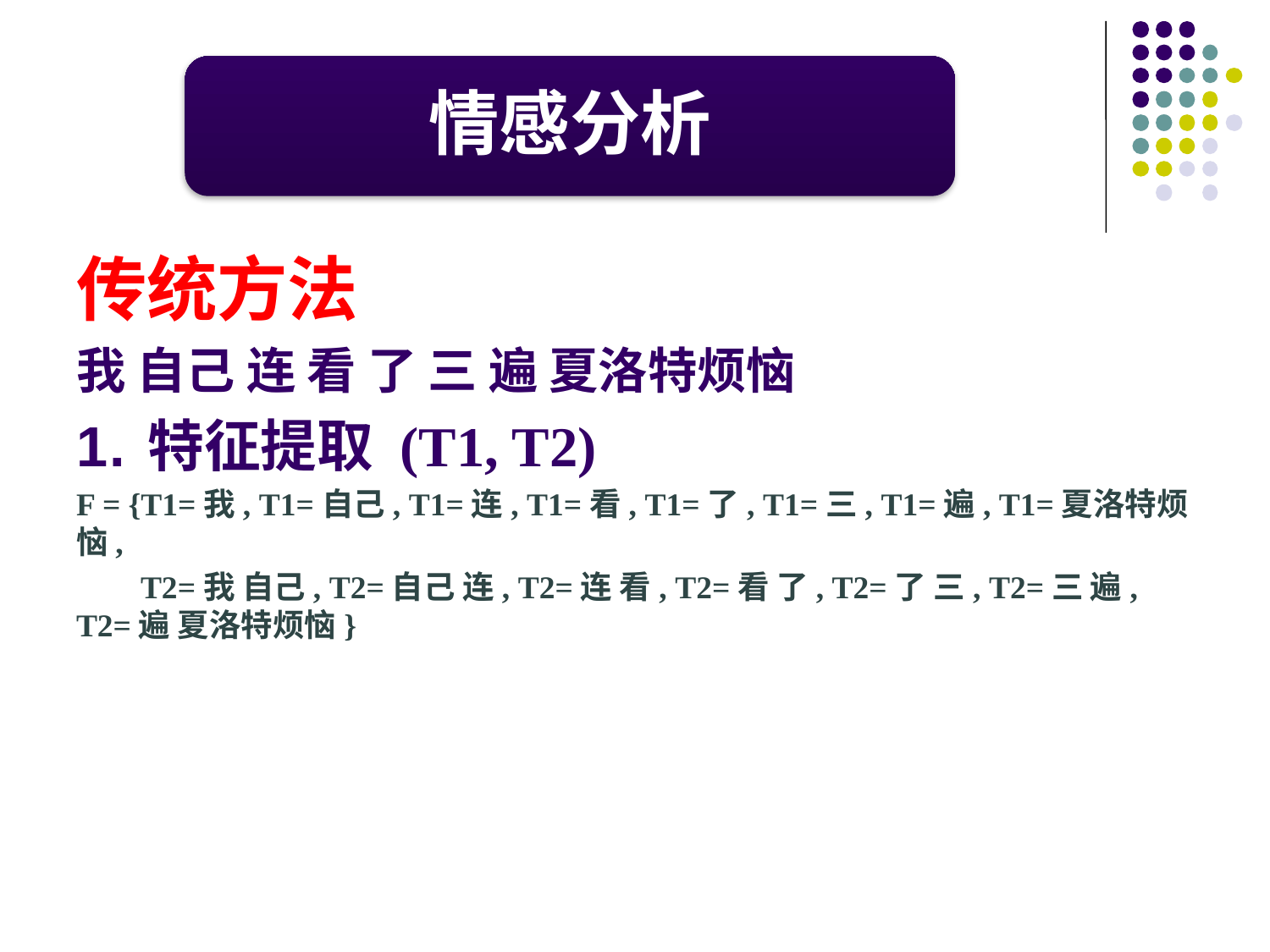

传统方法
我 自己 连 看 了 三 遍 夏洛特烦恼
特征提取 (T1, T2)
F = {T1=我, T1=自己, T1=连, T1=看, T1=了, T1=三, T1=遍, T1=夏洛特烦恼,
        T2=我 自己, T2=自己 连, T2=连 看, T2=看 了, T2=了 三, T2=三 遍, T2=遍 夏洛特烦恼}

情感分析